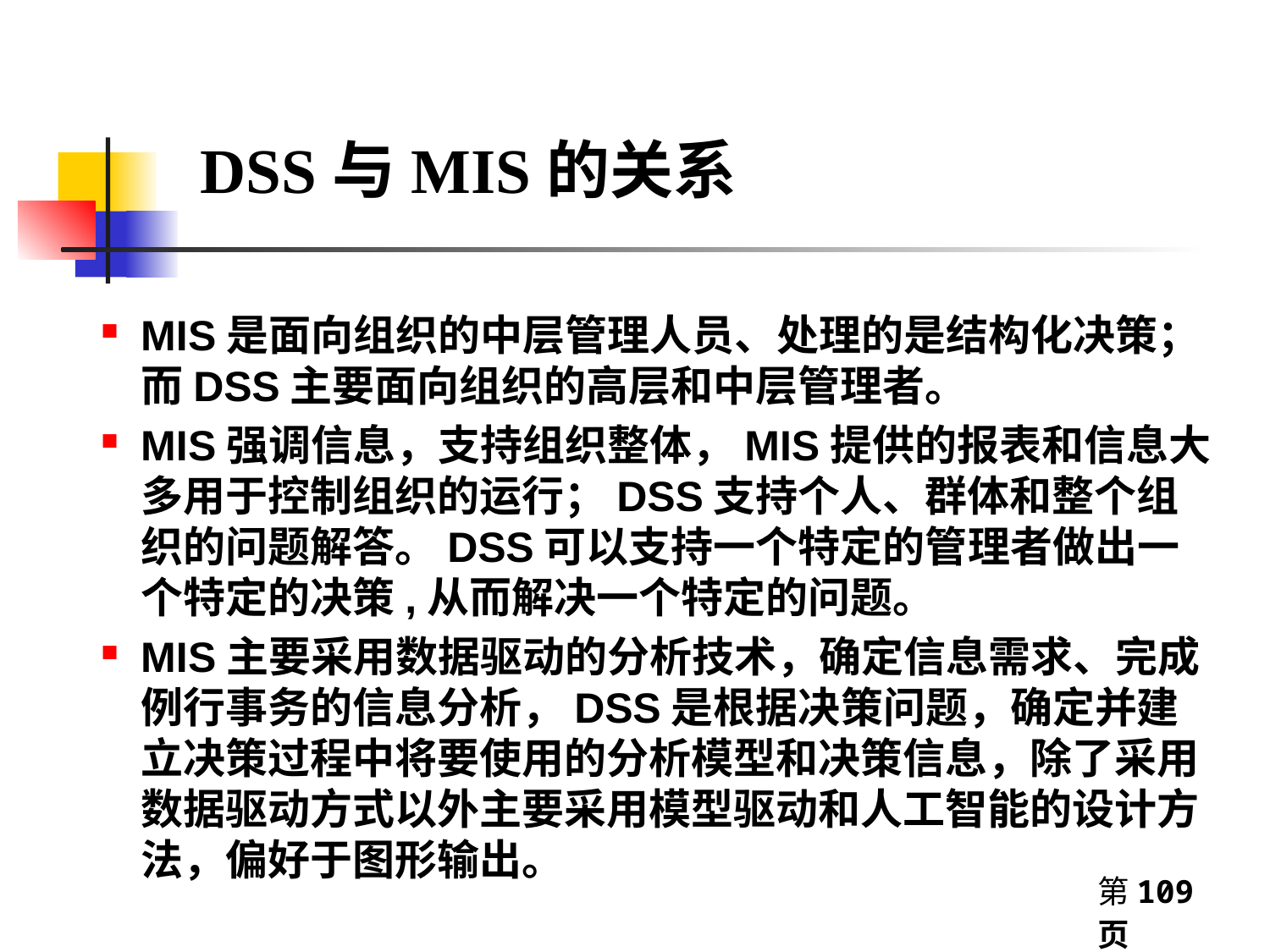

# DSS与MIS的关系
MIS是面向组织的中层管理人员、处理的是结构化决策；而DSS主要面向组织的高层和中层管理者。
MIS强调信息，支持组织整体，MIS提供的报表和信息大多用于控制组织的运行；DSS支持个人、群体和整个组织的问题解答。DSS可以支持一个特定的管理者做出一个特定的决策,从而解决一个特定的问题。
MIS主要采用数据驱动的分析技术，确定信息需求、完成例行事务的信息分析，DSS是根据决策问题，确定并建立决策过程中将要使用的分析模型和决策信息，除了采用数据驱动方式以外主要采用模型驱动和人工智能的设计方法，偏好于图形输出。